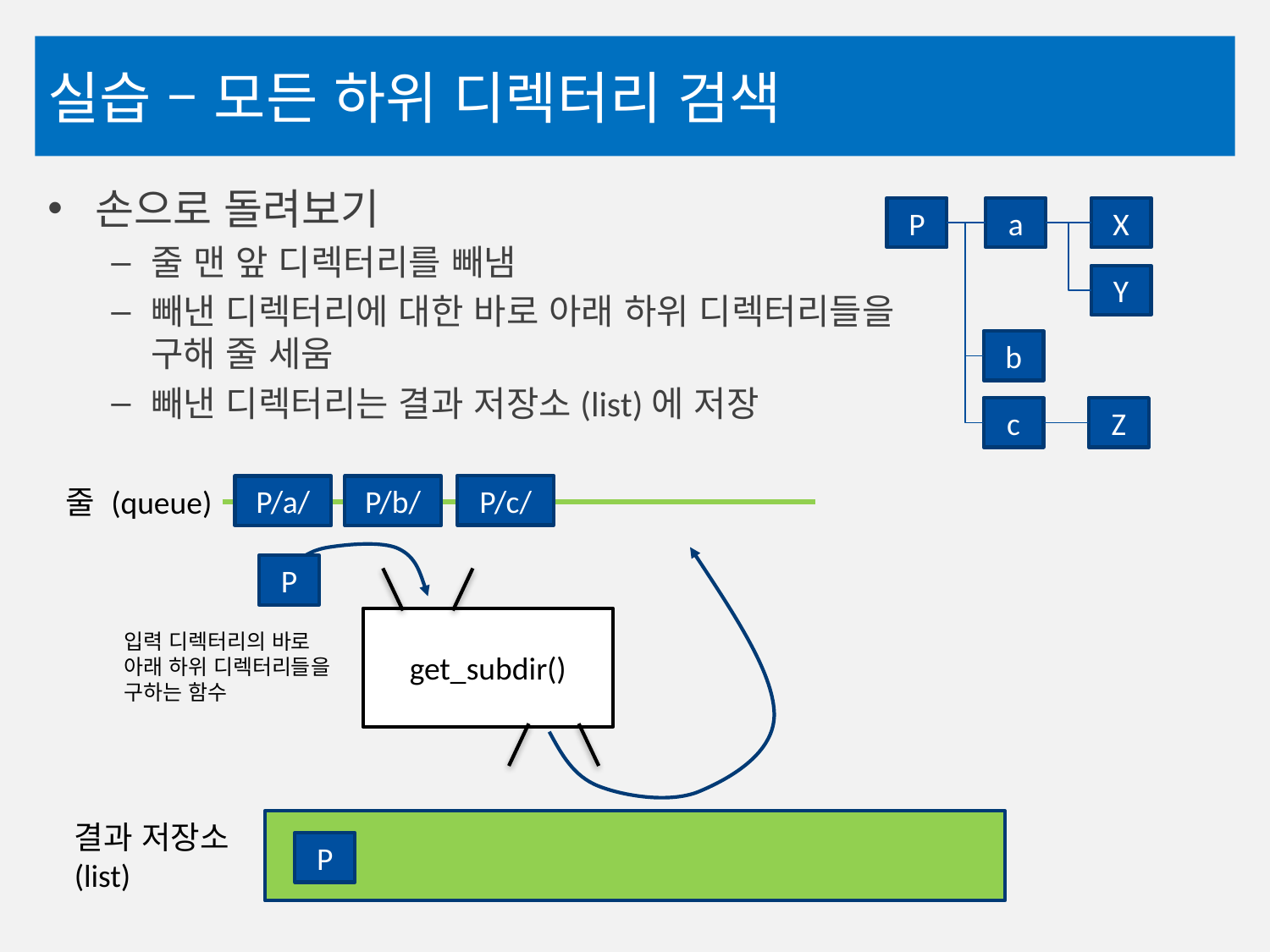

# 실습 – 모든 하위 디렉터리 검색
손으로 돌려보기
줄 맨 앞 디렉터리를 빼냄
빼낸 디렉터리에 대한 바로 아래 하위 디렉터리들을
구해 줄 세움
빼낸 디렉터리는 결과 저장소(list)에 저장
P
a
X
Y
b
c
Z
P/c/
P/a/
P/b/
줄 (queue)

P
get_subdir()
입력 디렉터리의 바로 아래 하위 디렉터리들을 구하는 함수
결과 저장소
(list)

P